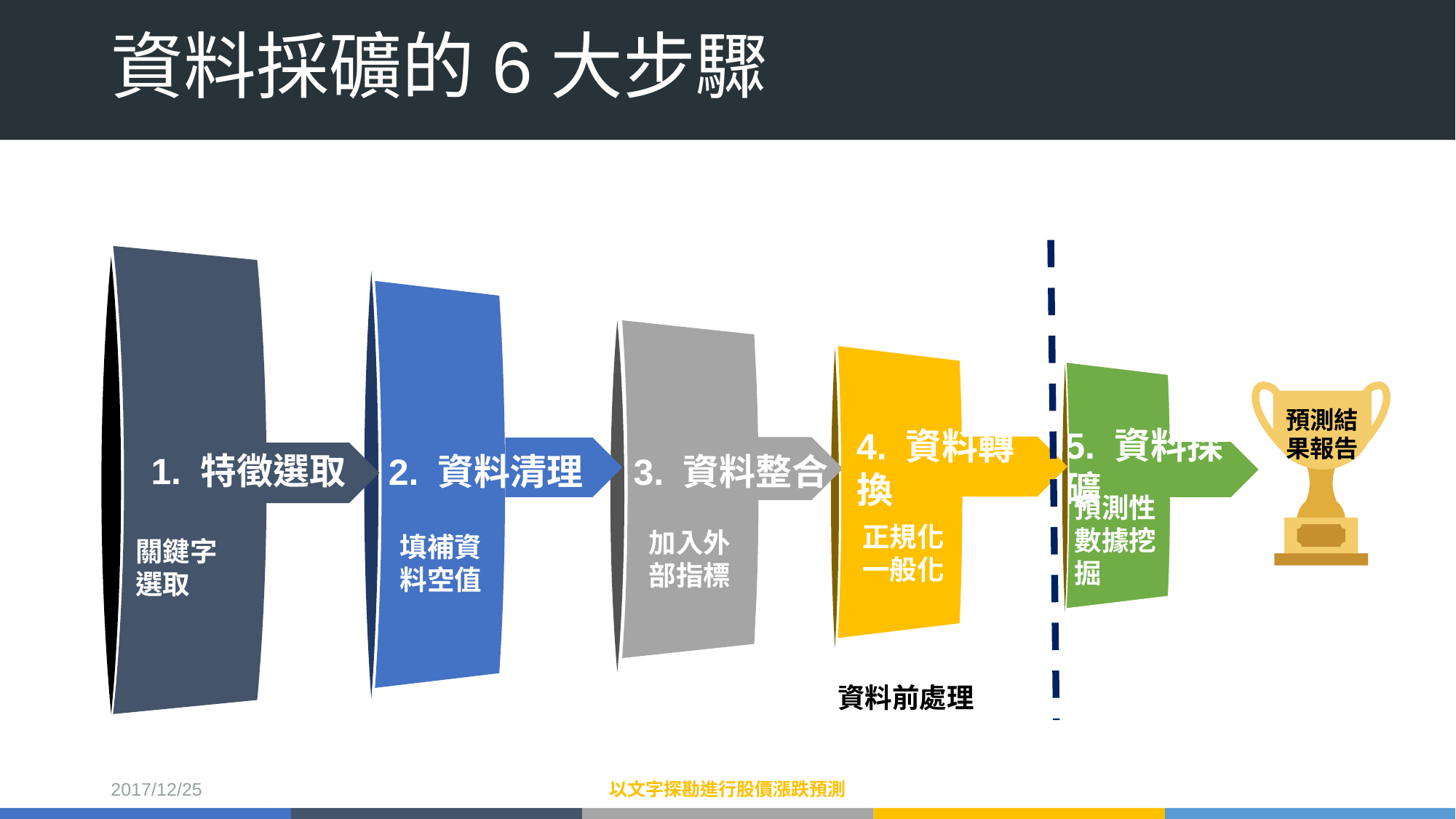

# 資料採礦的6大步驟

5. 資料採礦

1. 特徵選取
2. 資料清理

預測結果報告

4. 資料轉換
3. 資料整合
預測性數據挖掘
正規化
一般化
加入外部指標
填補資料空值
關鍵字
選取
 資料前處理
2017/12/25
以文字探勘進行股價漲跌預測